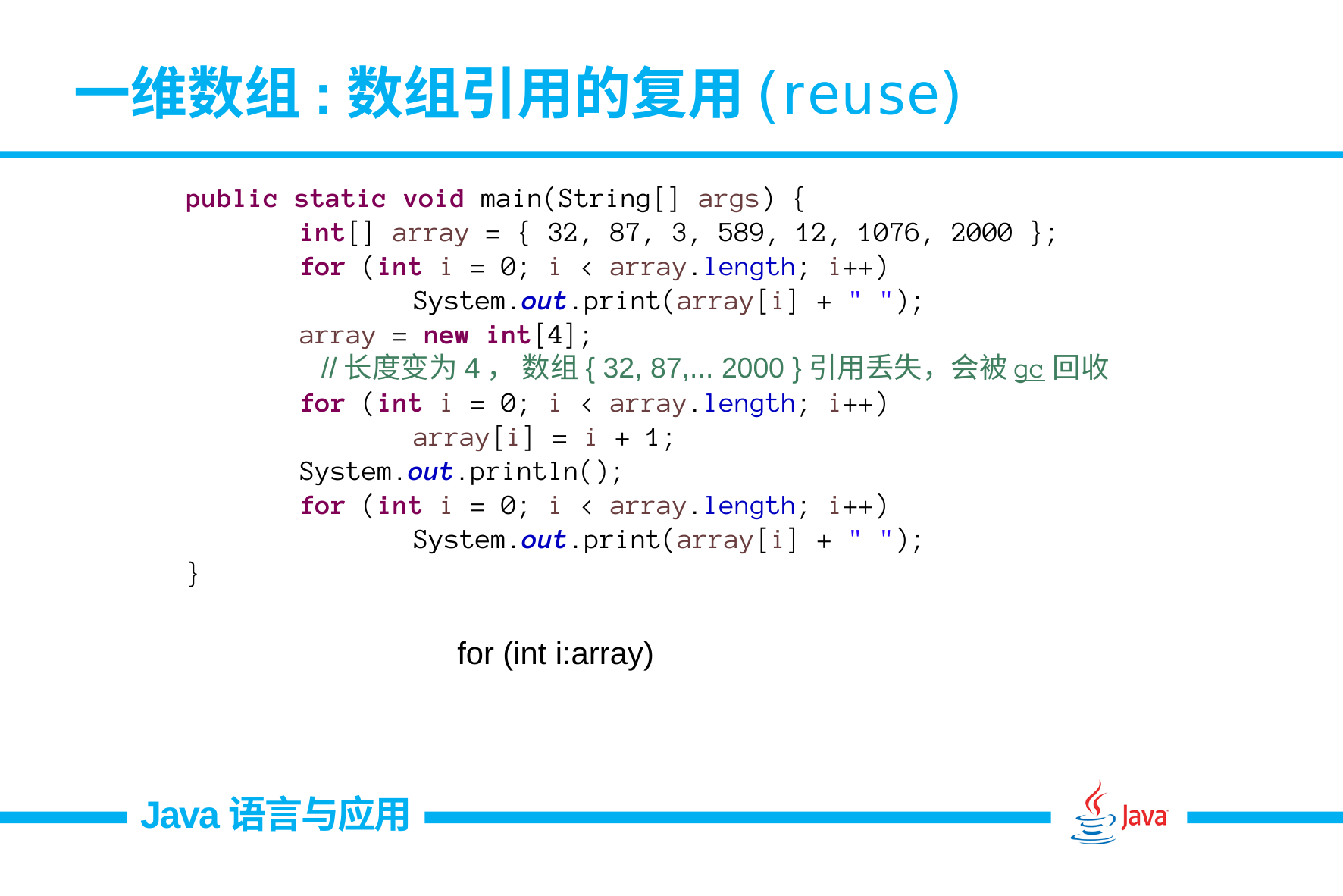

# 一维数组:数组引用的复用(reuse)

	public static void main(String[] args) {		int[] array = { 32, 87, 3, 589, 12, 1076, 2000 };		for (int i = 0; i < array.length; i++)			System.out.print(array[i] + " ");		array = new int[4];
                //长度变为4， 数组{ 32, 87,... 2000 }引用丢失，会被gc回收		for (int i = 0; i < array.length; i++)			array[i] = i + 1;		System.out.println();		for (int i = 0; i < array.length; i++)			System.out.print(array[i] + " ");	}
for (int i:array)